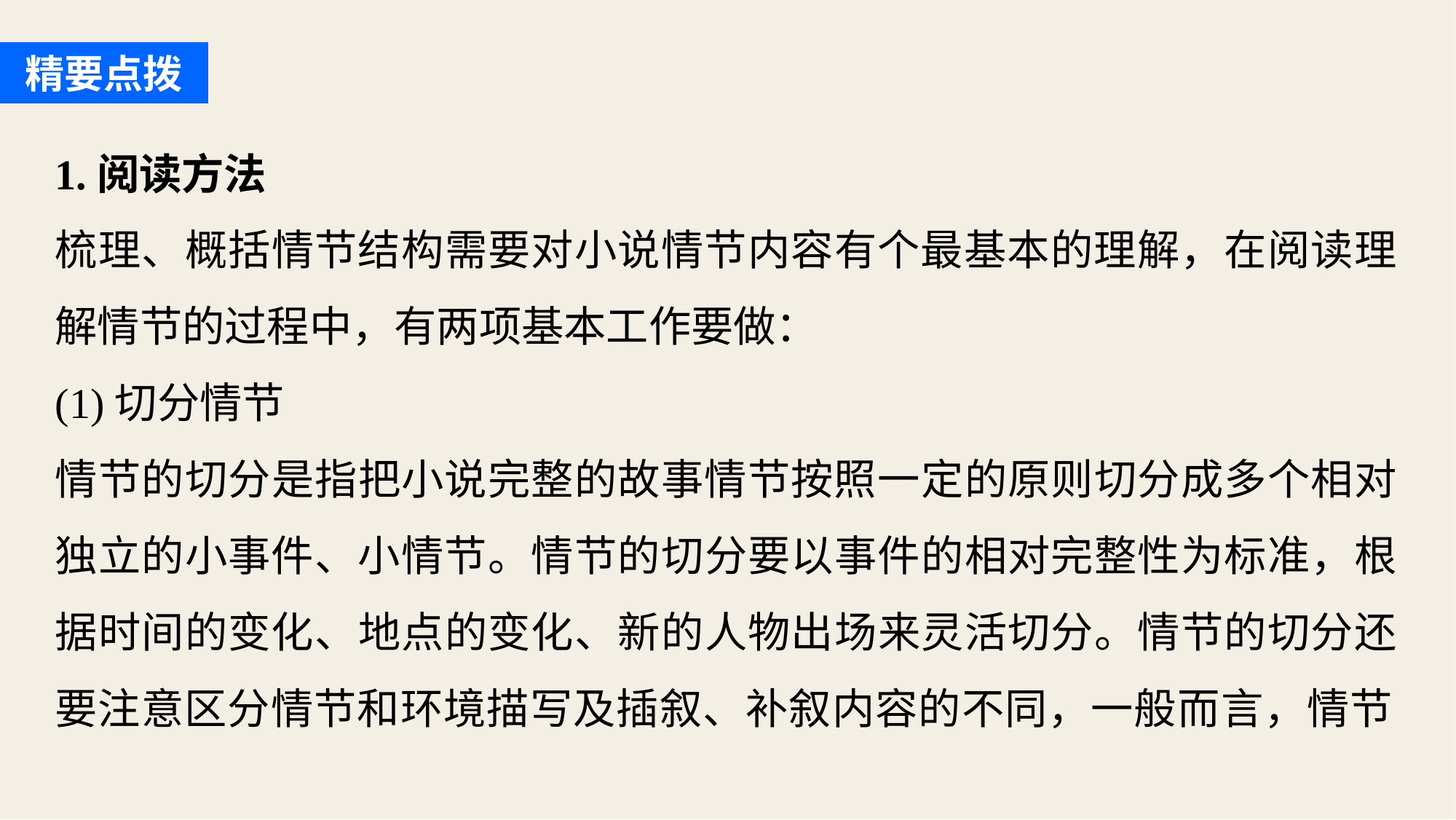

精要点拨
1.阅读方法
梳理、概括情节结构需要对小说情节内容有个最基本的理解，在阅读理解情节的过程中，有两项基本工作要做：
(1)切分情节
情节的切分是指把小说完整的故事情节按照一定的原则切分成多个相对独立的小事件、小情节。情节的切分要以事件的相对完整性为标准，根据时间的变化、地点的变化、新的人物出场来灵活切分。情节的切分还要注意区分情节和环境描写及插叙、补叙内容的不同，一般而言，情节